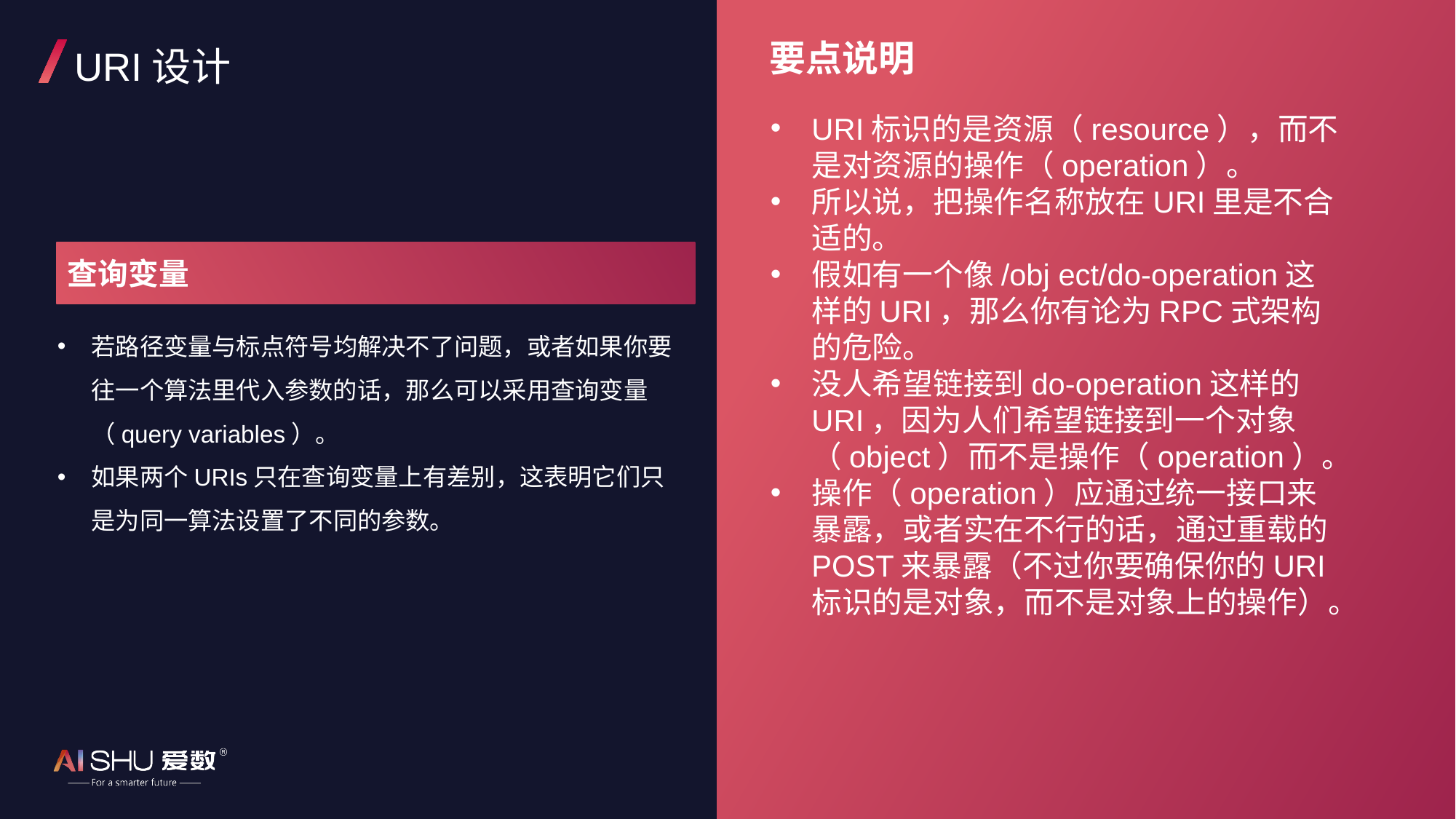

要点说明
URI标识的是资源（resource），而不是对资源的操作（operation）。
所以说，把操作名称放在URI里是不合适的。
假如有一个像/obj ect/do-operation这样的URI，那么你有论为RPC式架构的危险。
没人希望链接到do-operation这样的URI，因为人们希望链接到一个对象（object）而不是操作（operation）。
操作（operation）应通过统一接口来暴露，或者实在不行的话，通过重载的POST来暴露（不过你要确保你的URI标识的是对象，而不是对象上的操作）。
# URI设计

查询变量
若路径变量与标点符号均解决不了问题，或者如果你要往一个算法里代入参数的话，那么可以采用查询变量（query variables）。
如果两个URIs只在查询变量上有差别，这表明它们只是为同一算法设置了不同的参数。